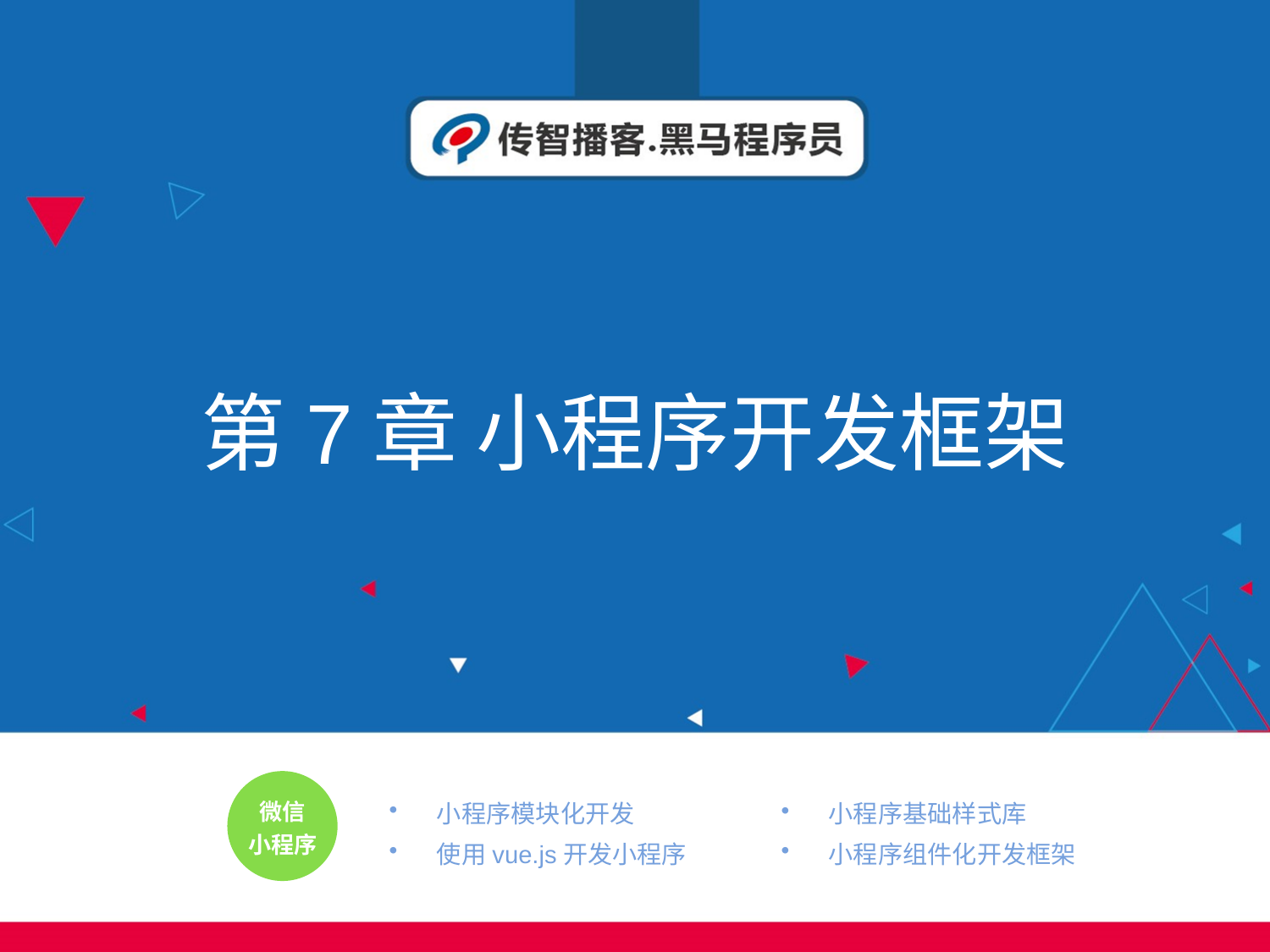

# 第7章 小程序开发框架
小程序模块化开发
使用vue.js开发小程序
小程序基础样式库
小程序组件化开发框架